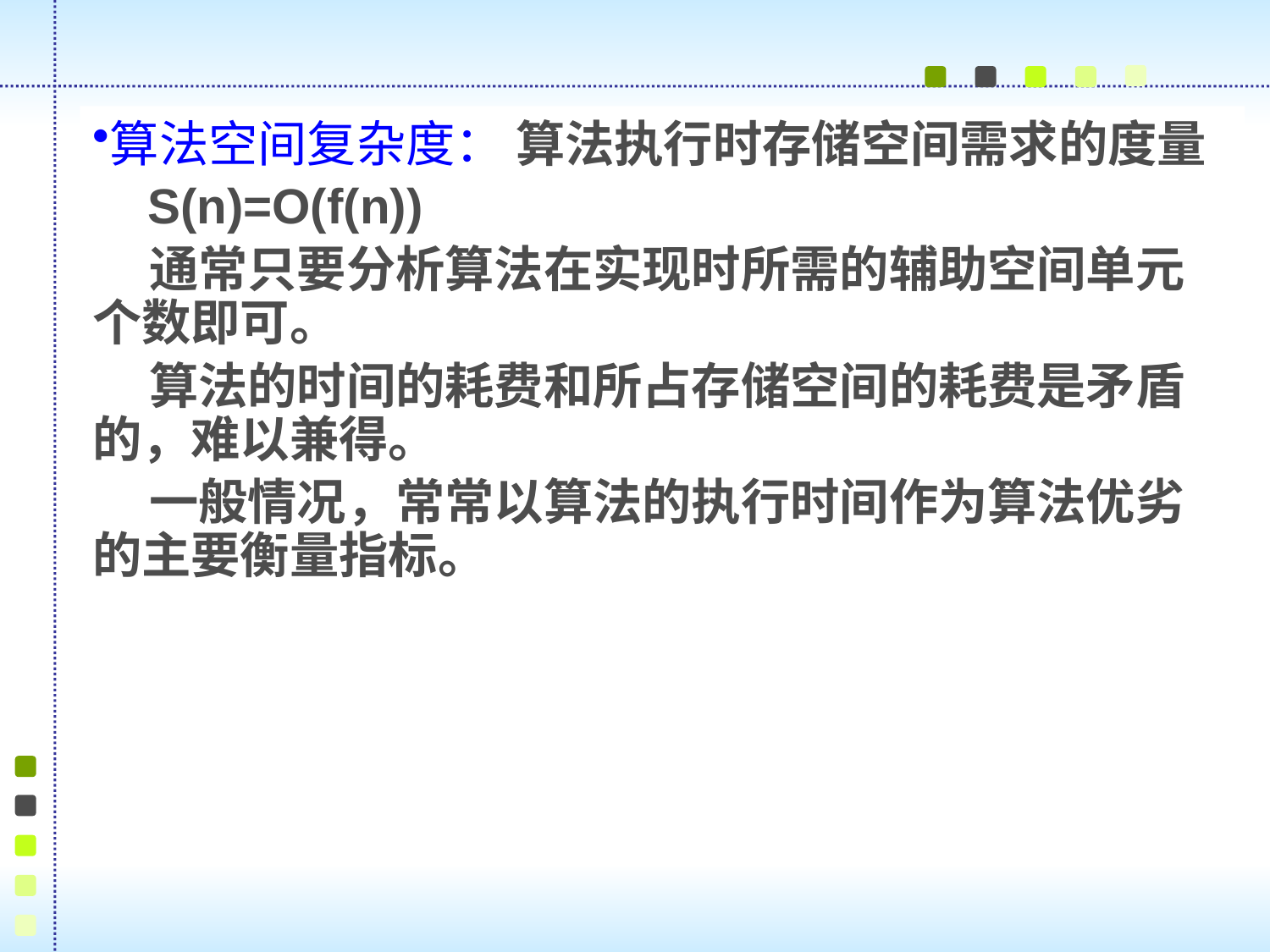

算法空间复杂度： 算法执行时存储空间需求的度量
    S(n)=O(f(n))
    通常只要分析算法在实现时所需的辅助空间单元个数即可。
    算法的时间的耗费和所占存储空间的耗费是矛盾的，难以兼得。
    一般情况，常常以算法的执行时间作为算法优劣的主要衡量指标。